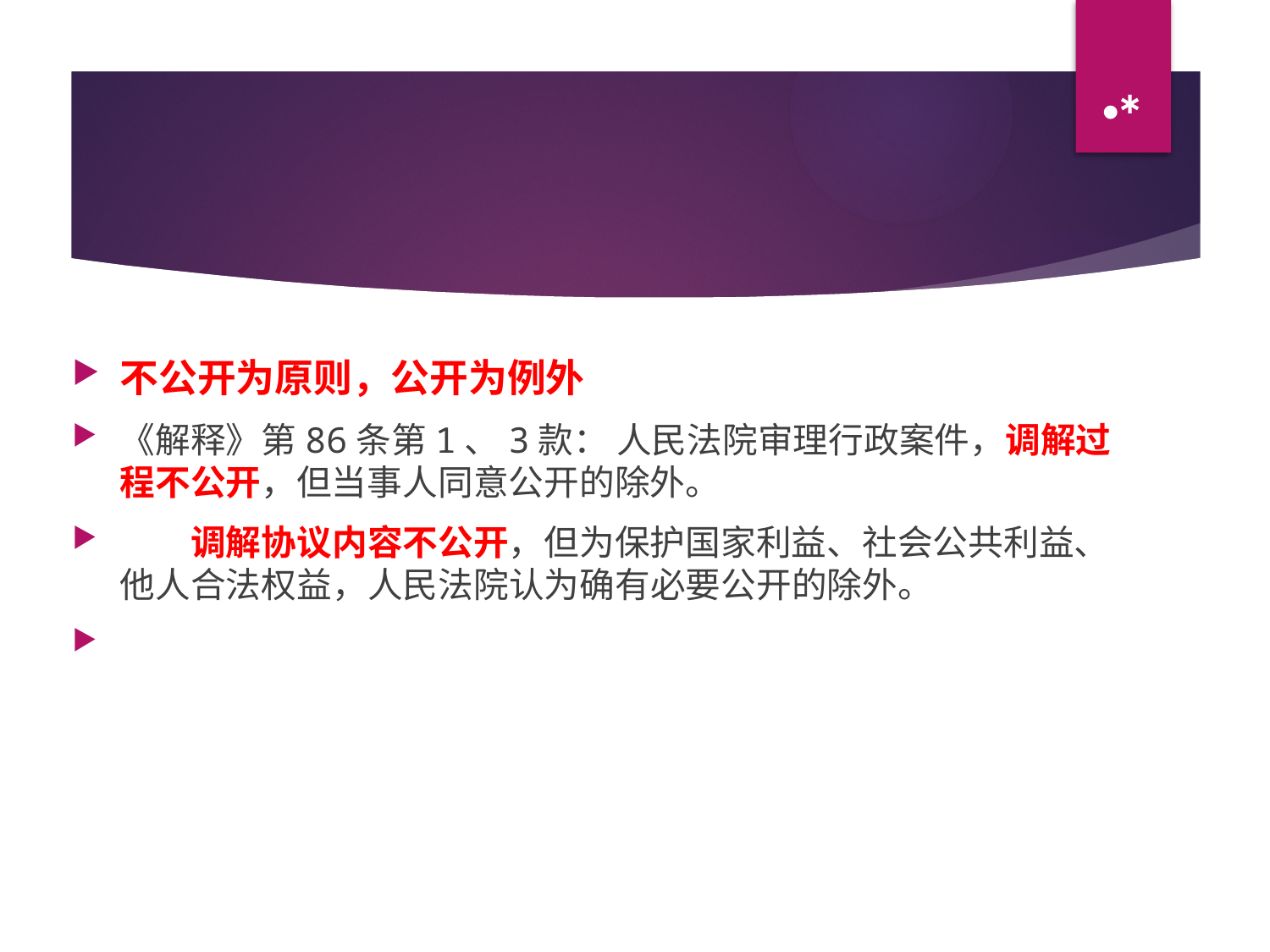

*
#
不公开为原则，公开为例外
《解释》第86条第1、3款： 人民法院审理行政案件，调解过程不公开，但当事人同意公开的除外。
　　调解协议内容不公开，但为保护国家利益、社会公共利益、他人合法权益，人民法院认为确有必要公开的除外。